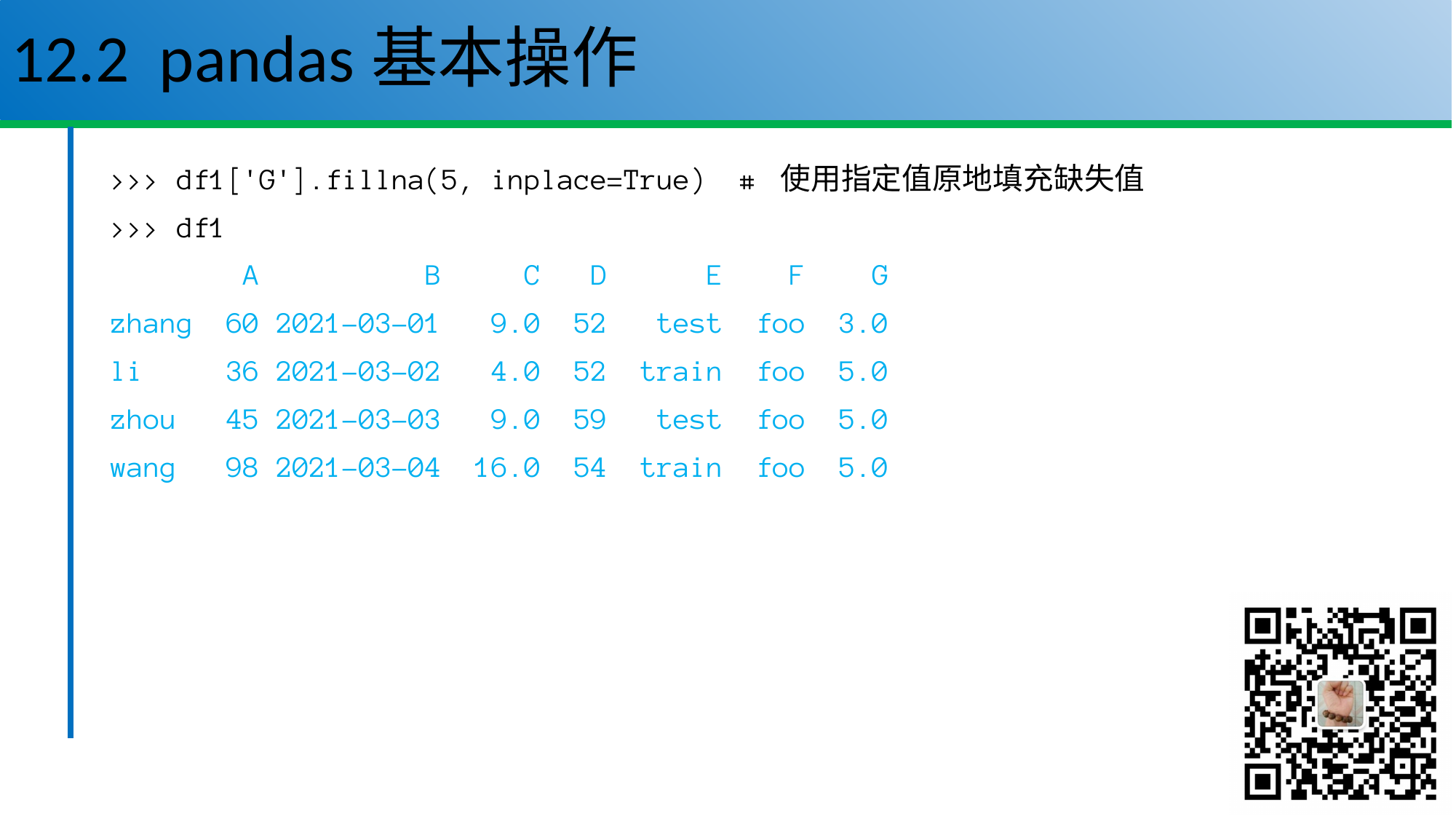

# 12.2  pandas基本操作
>>> df1['G'].fillna(5, inplace=True)  # 使用指定值原地填充缺失值
>>> df1
        A          B     C   D      E    F    G
zhang  60 2021-03-01   9.0  52   test  foo  3.0
li     36 2021-03-02   4.0  52  train  foo  5.0
zhou   45 2021-03-03   9.0  59   test  foo  5.0
wang   98 2021-03-04  16.0  54  train  foo  5.0
64